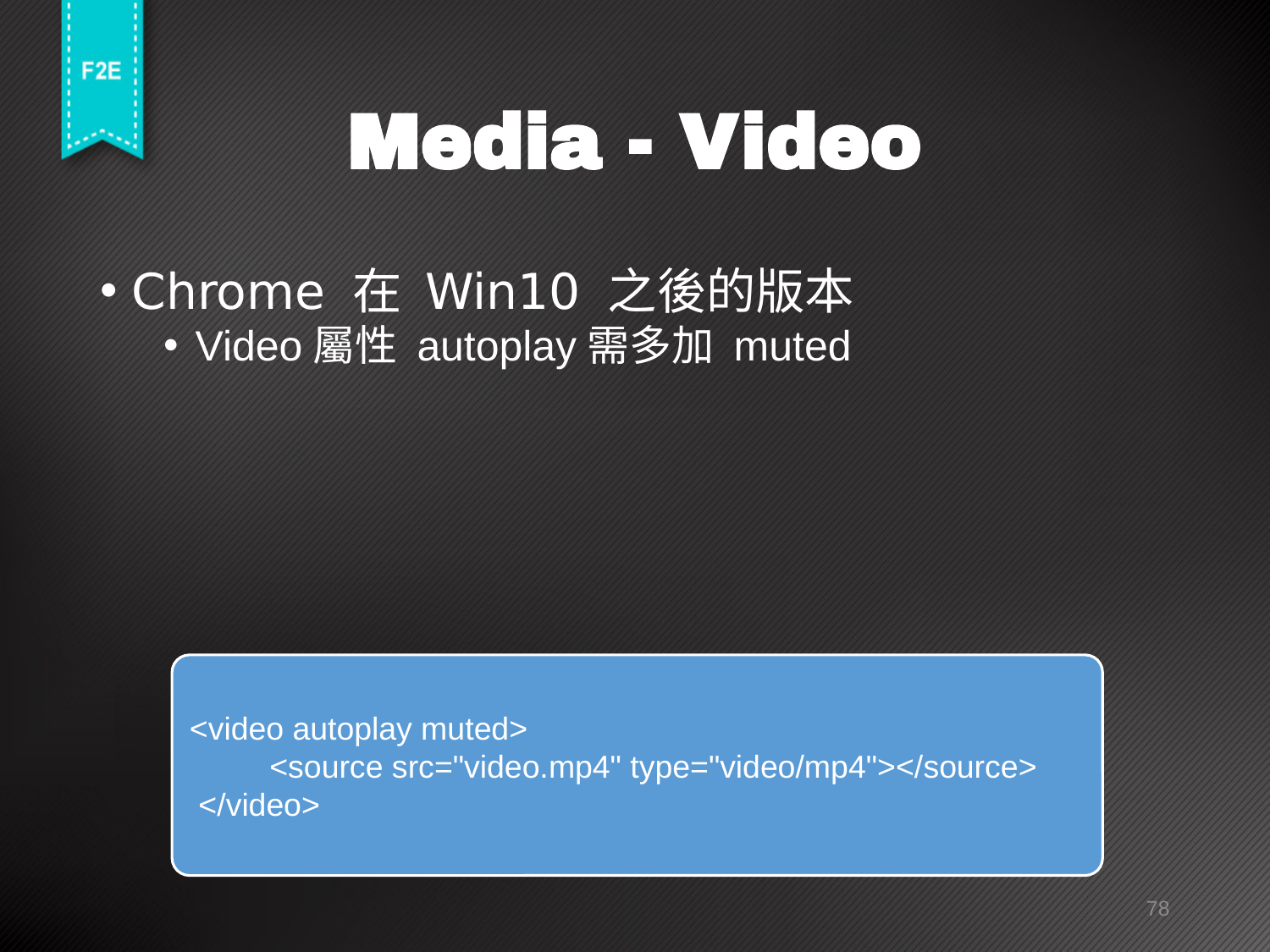

# Media - Video
Chrome 在 Win10 之後的版本
Video屬性 autoplay需多加 muted
<video autoplay muted>
         <source src="video.mp4" type="video/mp4"></source>
 </video>
78